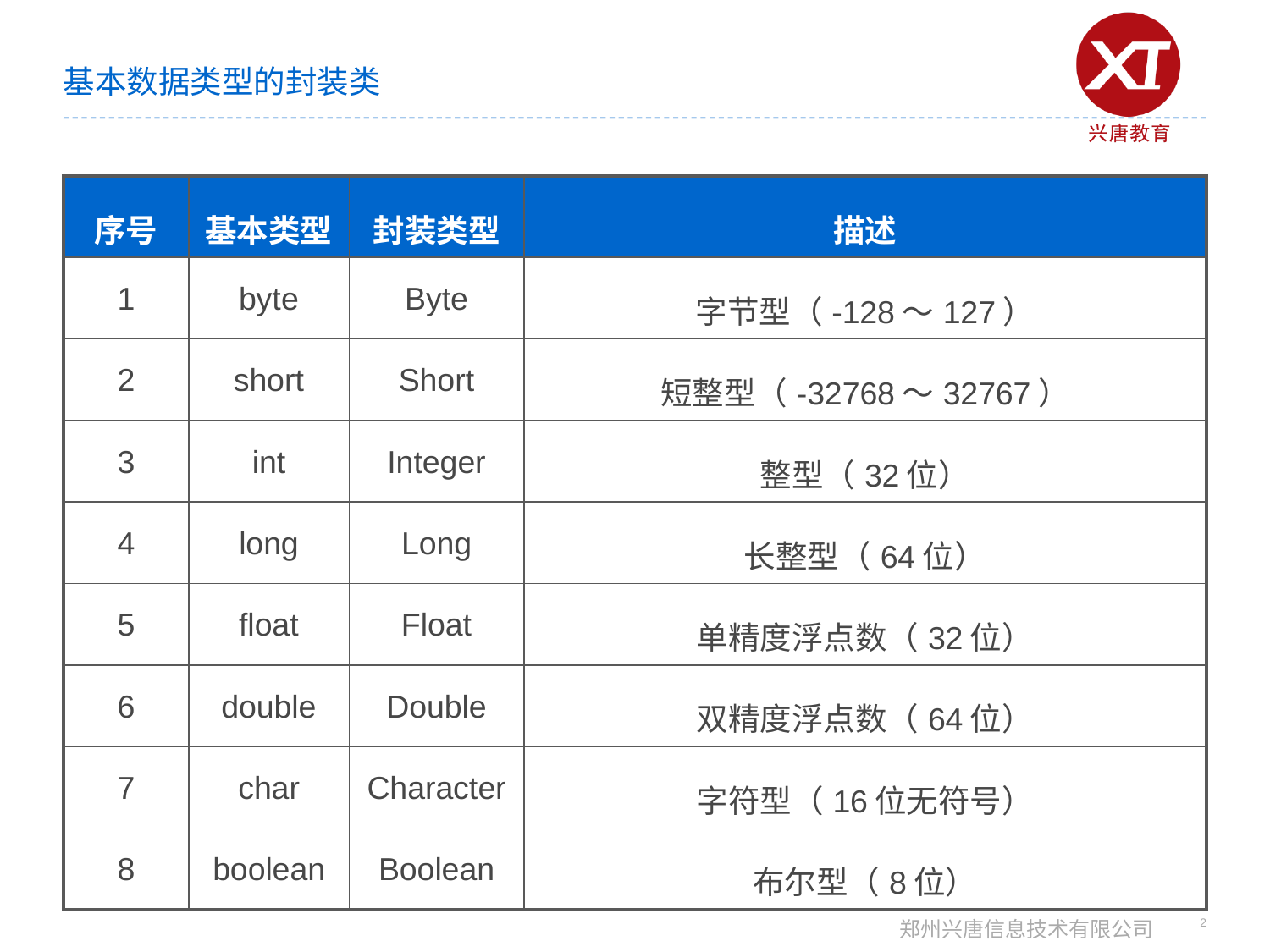

# 基本数据类型的封装类
| 序号 | 基本类型 | 封装类型 | 描述 |
| --- | --- | --- | --- |
| 1 | byte | Byte | 字节型（-128～127） |
| 2 | short | Short | 短整型（-32768～32767） |
| 3 | int | Integer | 整型（32位） |
| 4 | long | Long | 长整型（64位） |
| 5 | float | Float | 单精度浮点数（32位） |
| 6 | double | Double | 双精度浮点数（64位） |
| 7 | char | Character | 字符型（16位无符号） |
| 8 | boolean | Boolean | 布尔型（8位） |
2